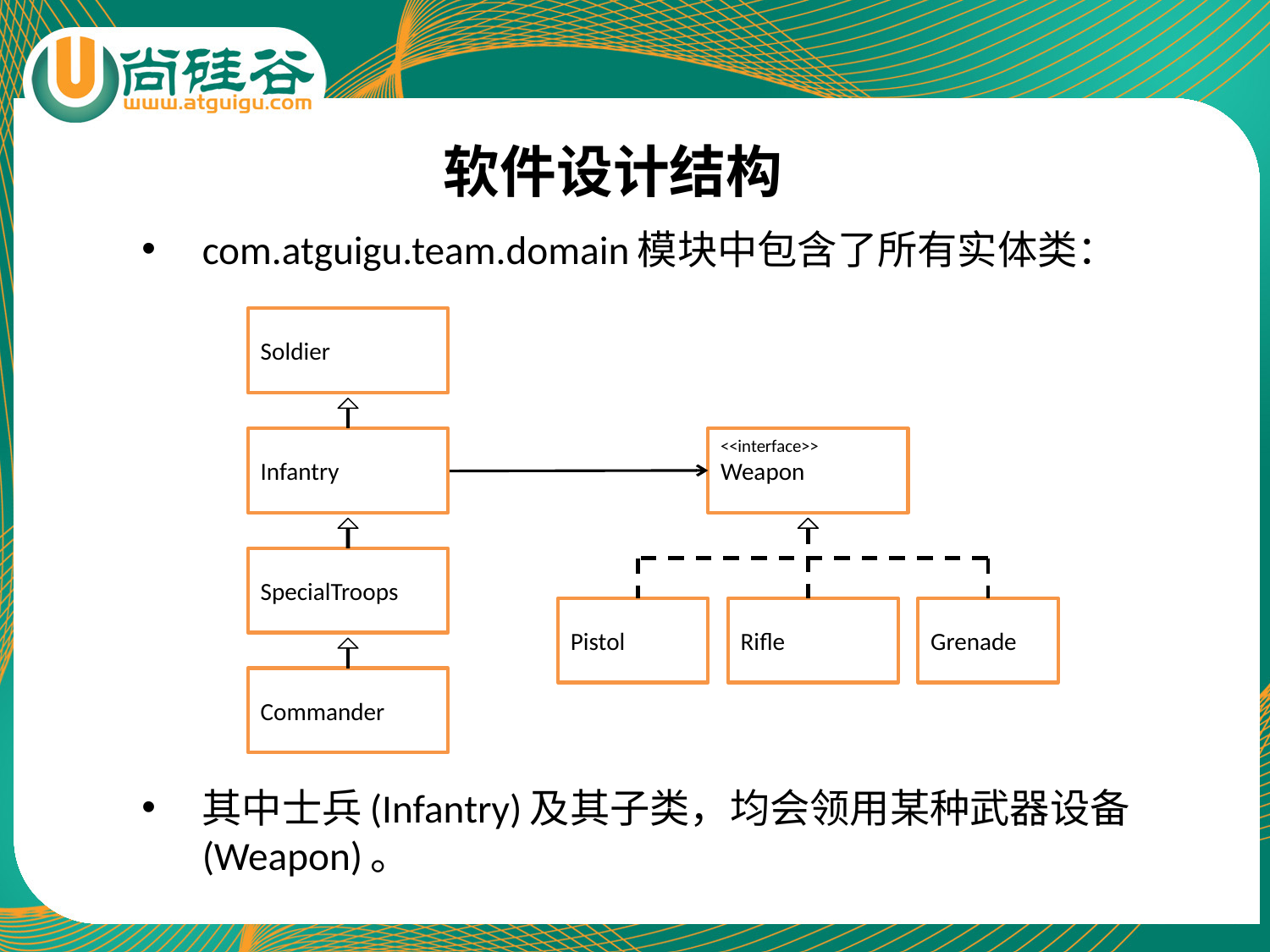

软件设计结构
com.atguigu.team.domain模块中包含了所有实体类：

其中士兵(Infantry)及其子类，均会领用某种武器设备(Weapon)。

Soldier

Infantry

<<interface>>
Weapon

SpecialTroops

Pistol

Rifle

Grenade

Commander